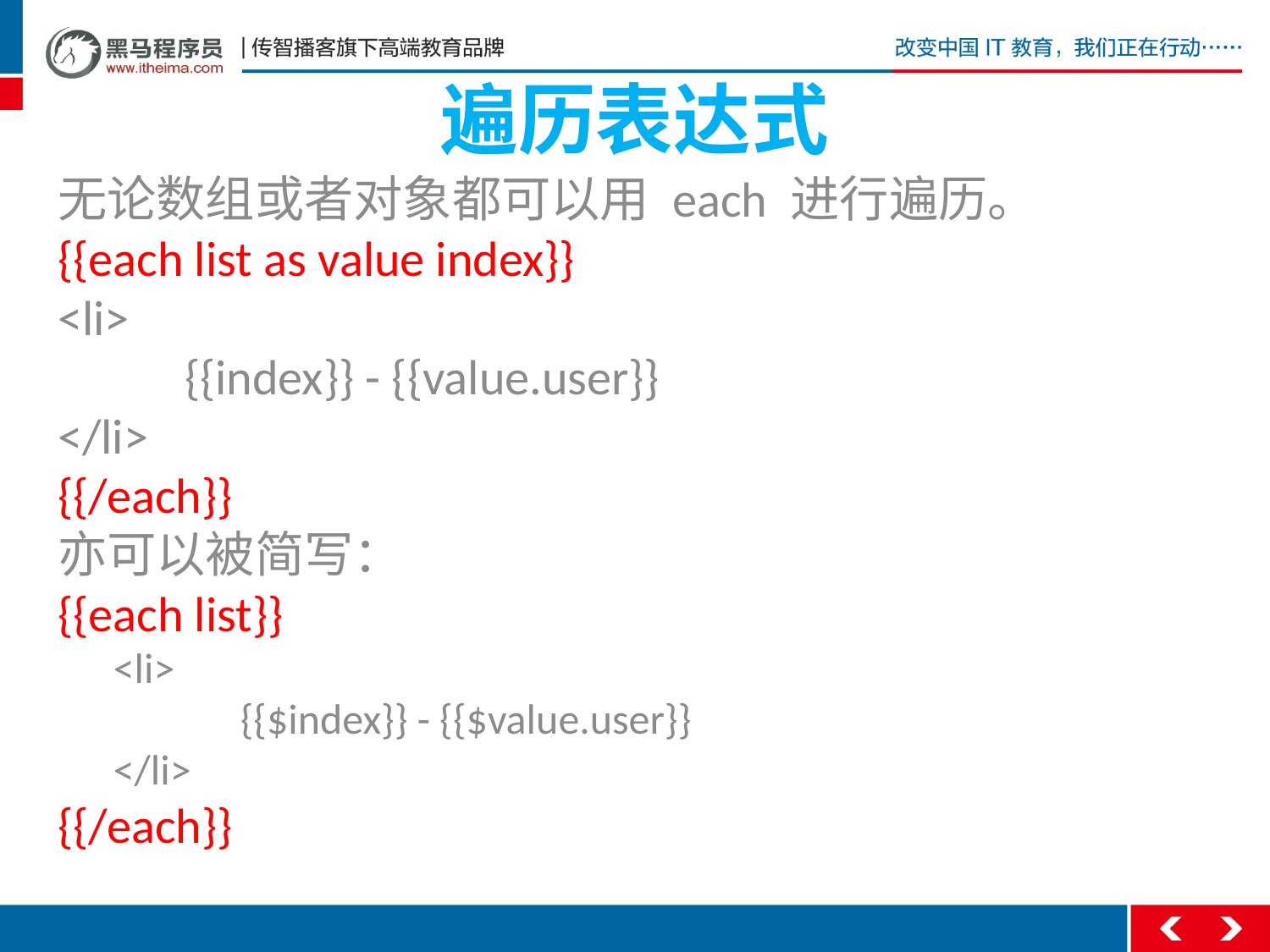

# 遍历表达式
无论数组或者对象都可以用 each 进行遍历。
{{each list as value index}}
<li>
	{{index}} - {{value.user}}
</li>
{{/each}}
亦可以被简写：
{{each list}}
<li>
	{{$index}} - {{$value.user}}
</li>
{{/each}}